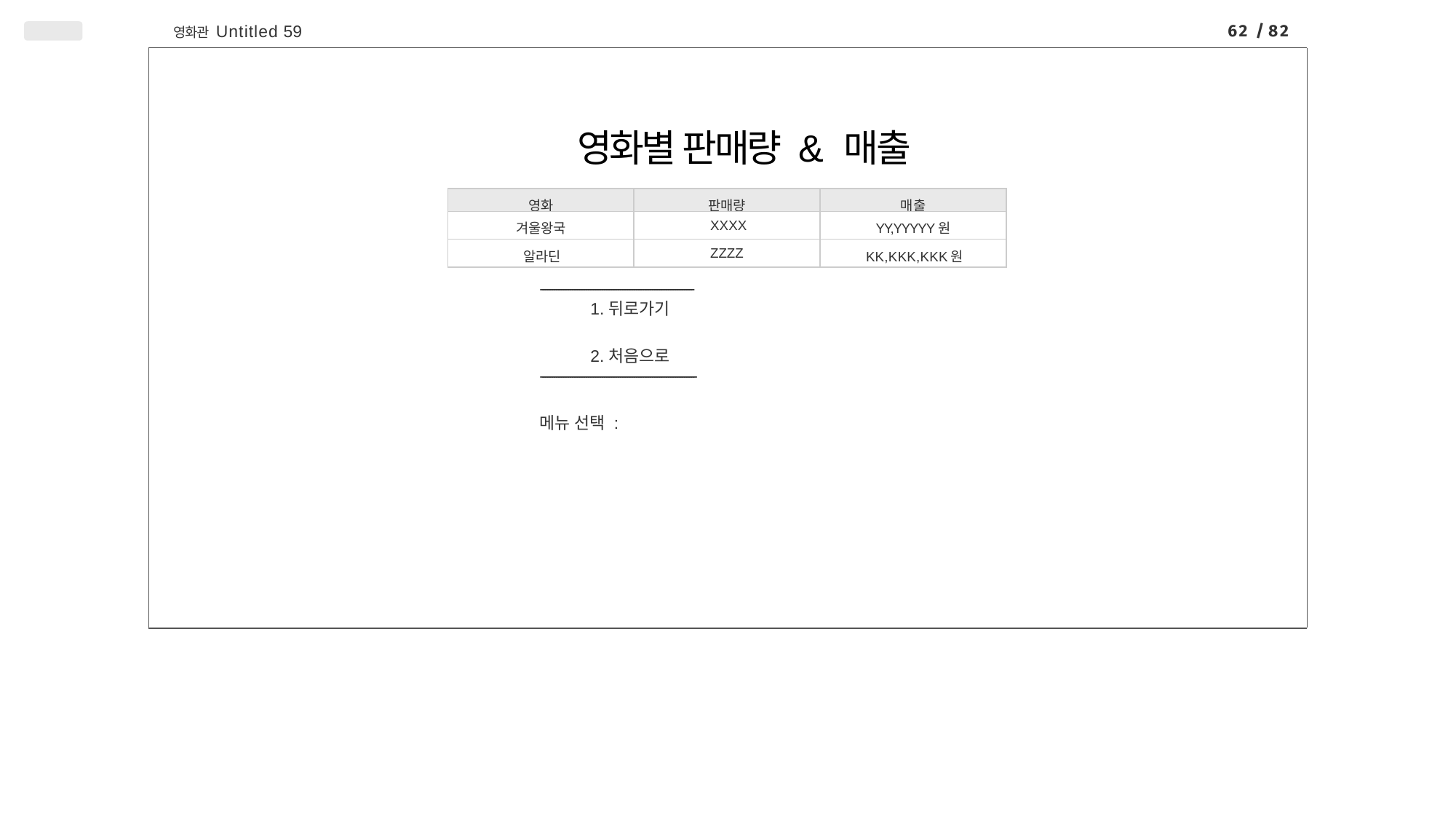

62 / 82
영화관 Untitled 59

# 영화별 판매량 & 매출
| 영화 | 판매량 | 매출 |
| --- | --- | --- |
| 겨울왕국 | XXXX | YY,YYYYY원 |
| 알라딘 | ZZZZ | KK,KKK,KKK원 |
-------------------------------------------------------------------
뒤로가기

처음으로
--------------------------------------------------------------------

메뉴 선택 :